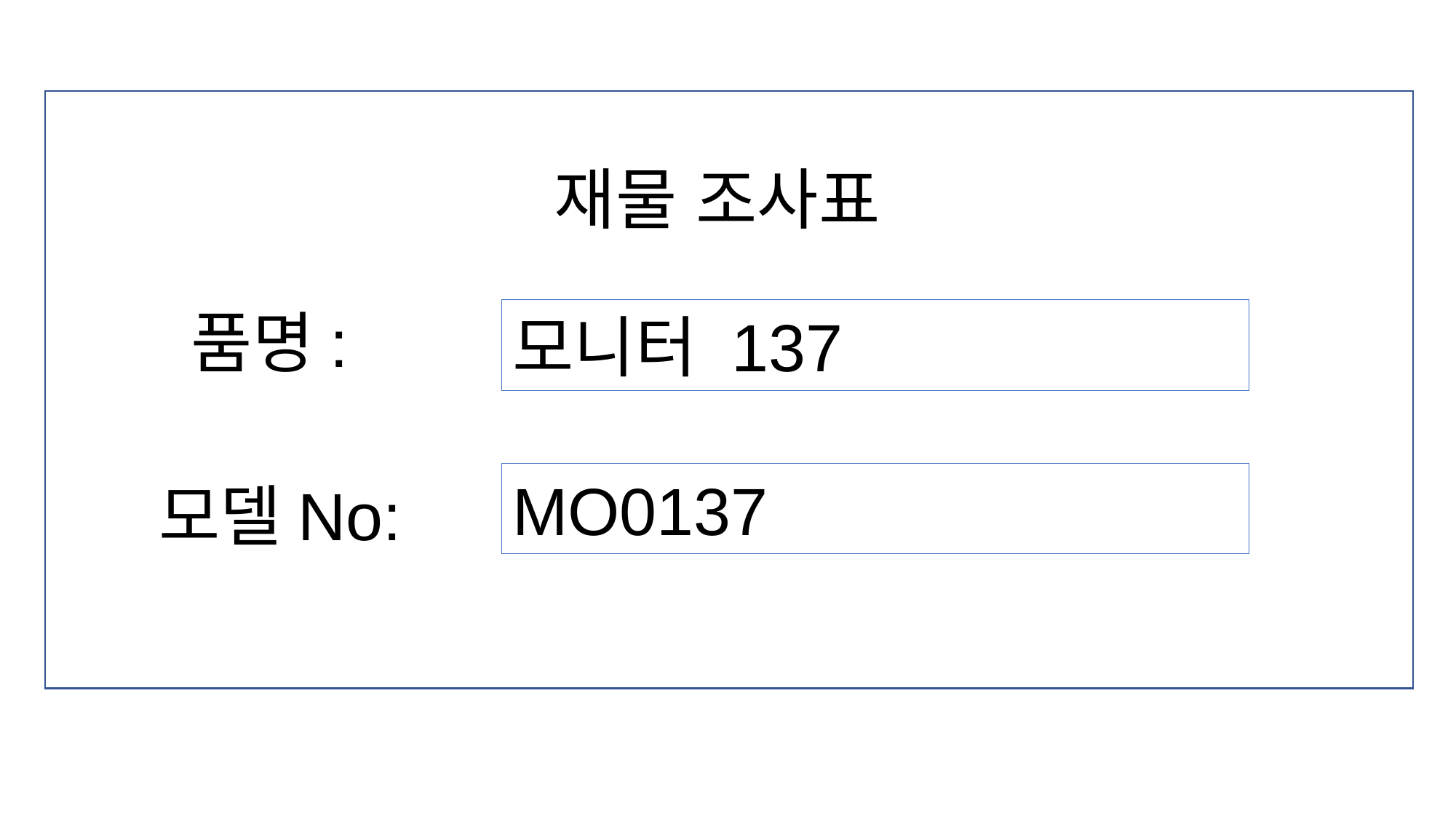

재물 조사표
품명:
모니터 137
MO0137
모델No: